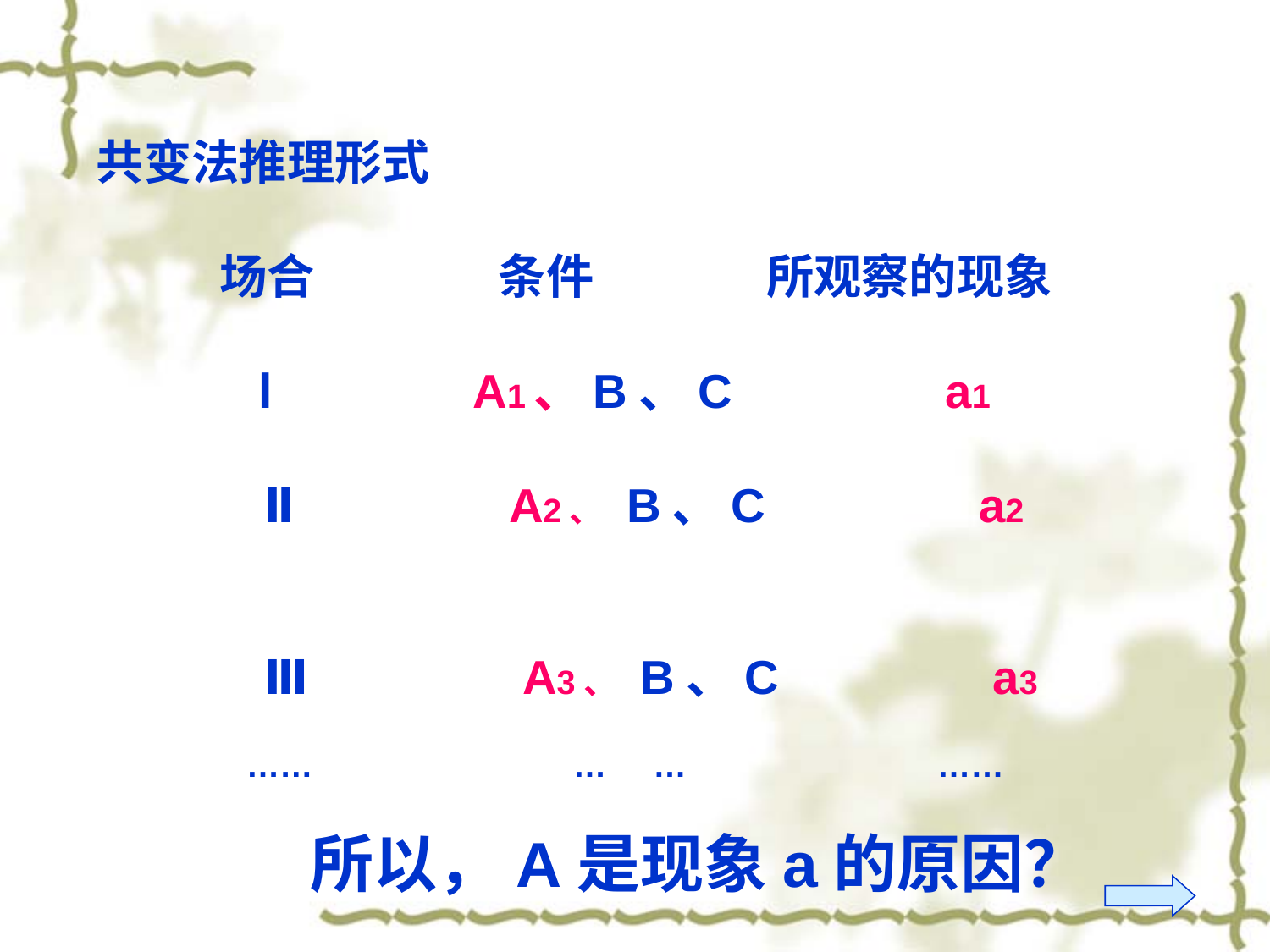

共变法推理形式
       场合                 条件                所观察的现象
         Ⅰ                A1、B、C                a1
         Ⅱ                A2、  B、C                a2
         Ⅲ                A3、  B、C                a3
           ……                            …     …                           ……
                 所以，A是现象a的原因？